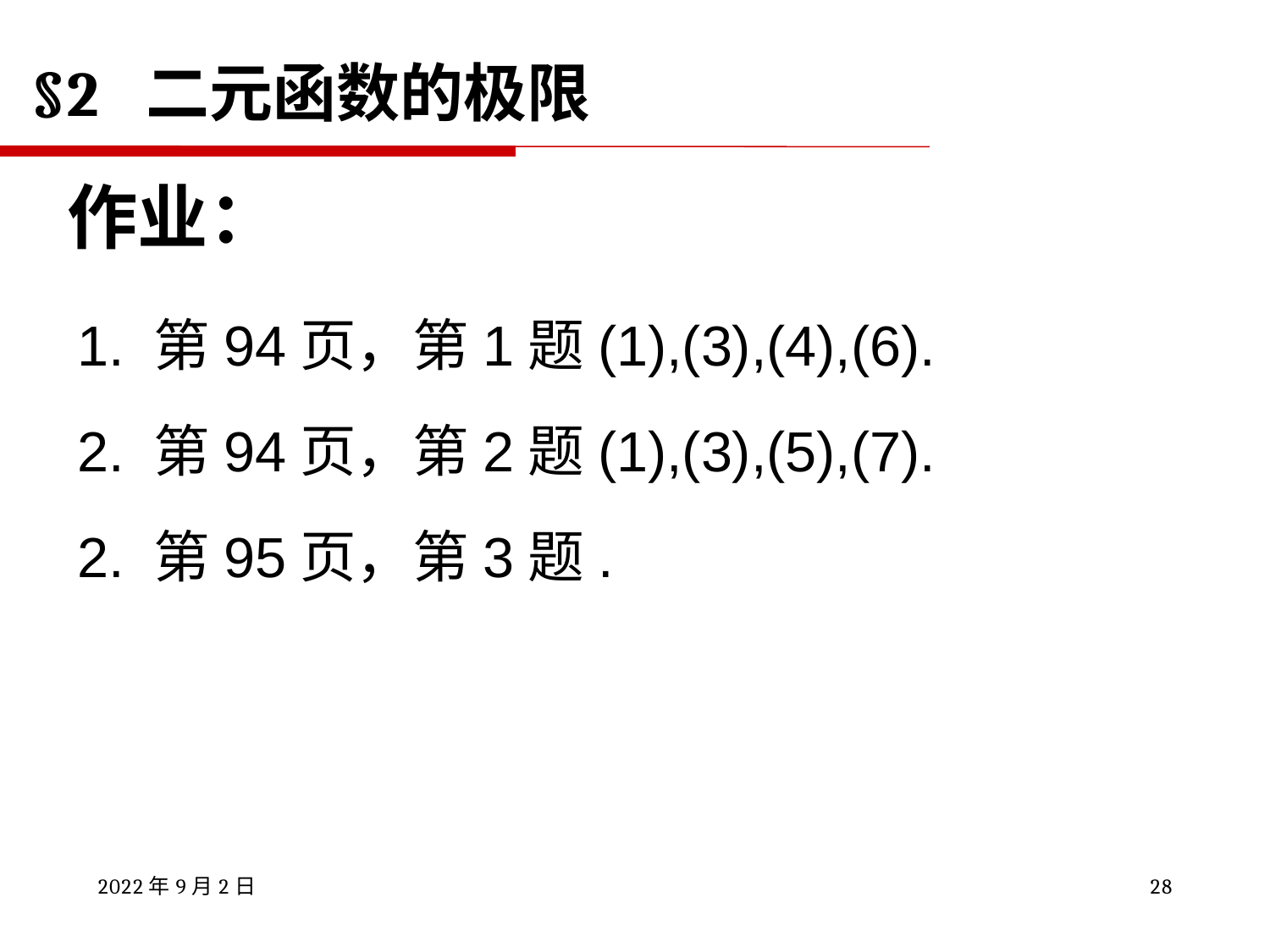

§2  二元函数的极限
作业：
1. 第94页，第1题(1),(3),(4),(6).
2. 第94页，第2题(1),(3),(5),(7).
2. 第95页，第3题.

2022年9月2日
28